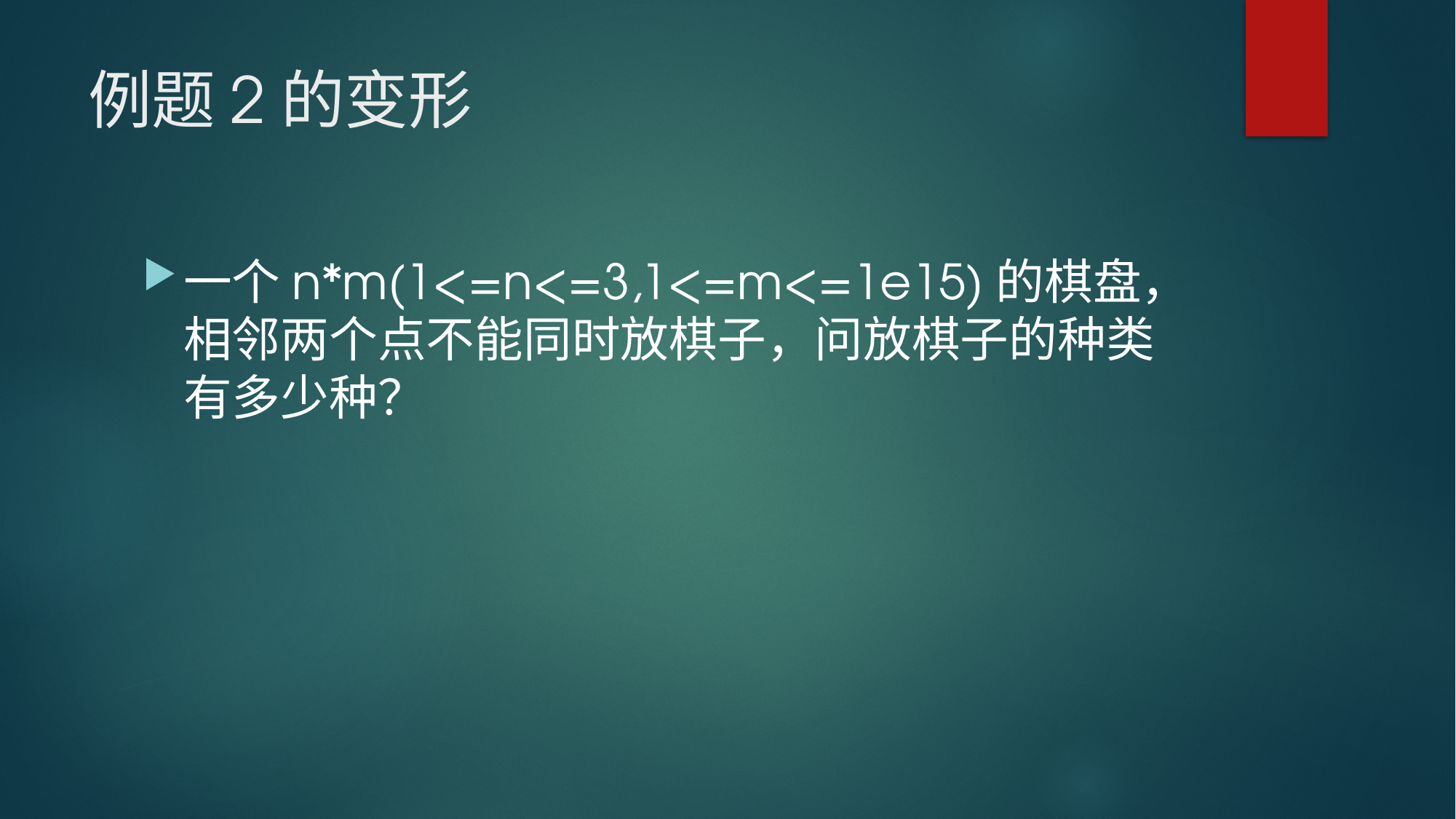

# 例题2的变形
一个n*m(1<=n<=3,1<=m<=1e15)的棋盘，相邻两个点不能同时放棋子，问放棋子的种类有多少种？